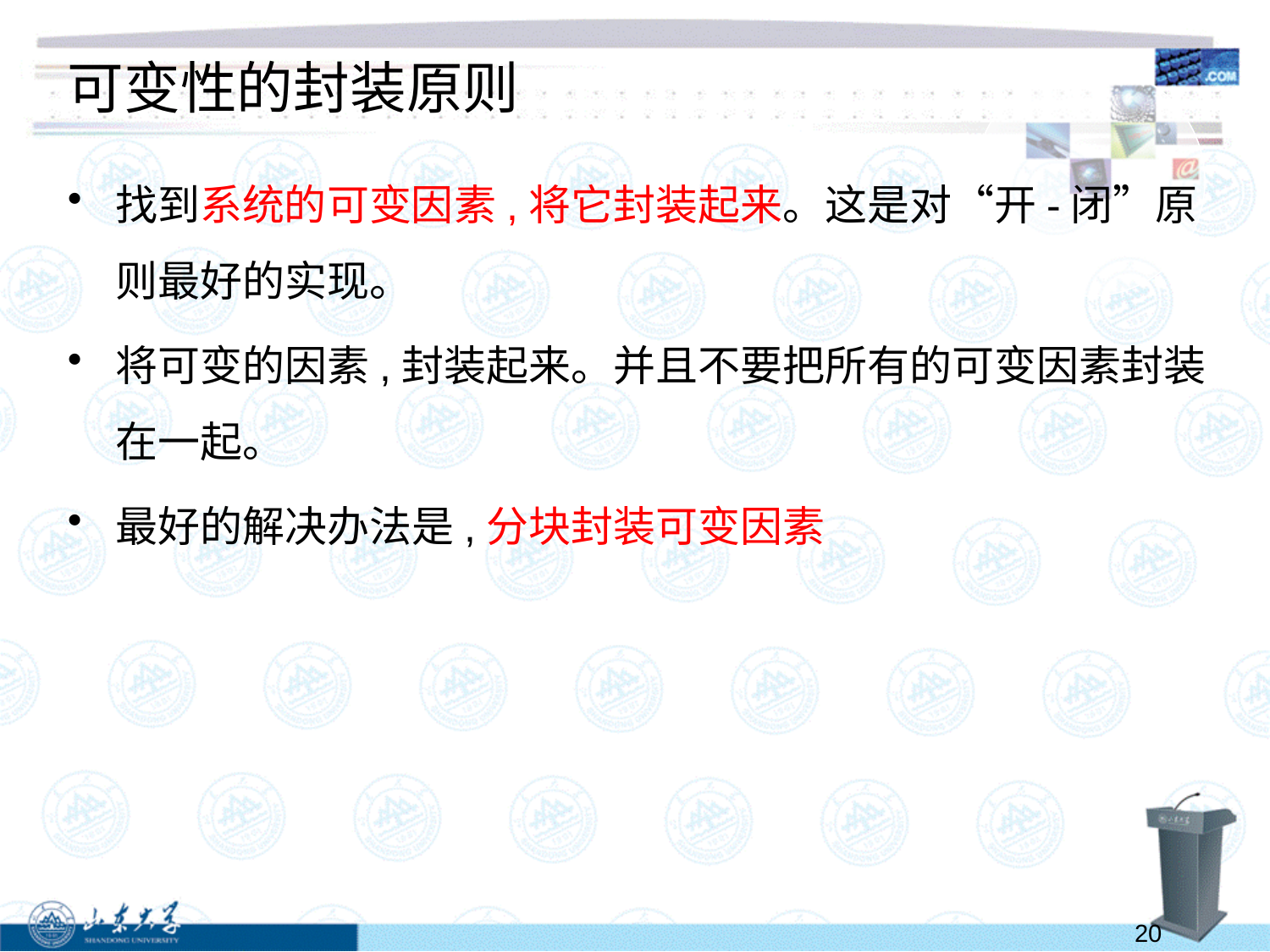

# 可变性的封装原则
找到系统的可变因素,将它封装起来。这是对“开-闭”原则最好的实现。
将可变的因素,封装起来。并且不要把所有的可变因素封装在一起。
最好的解决办法是,分块封装可变因素
20